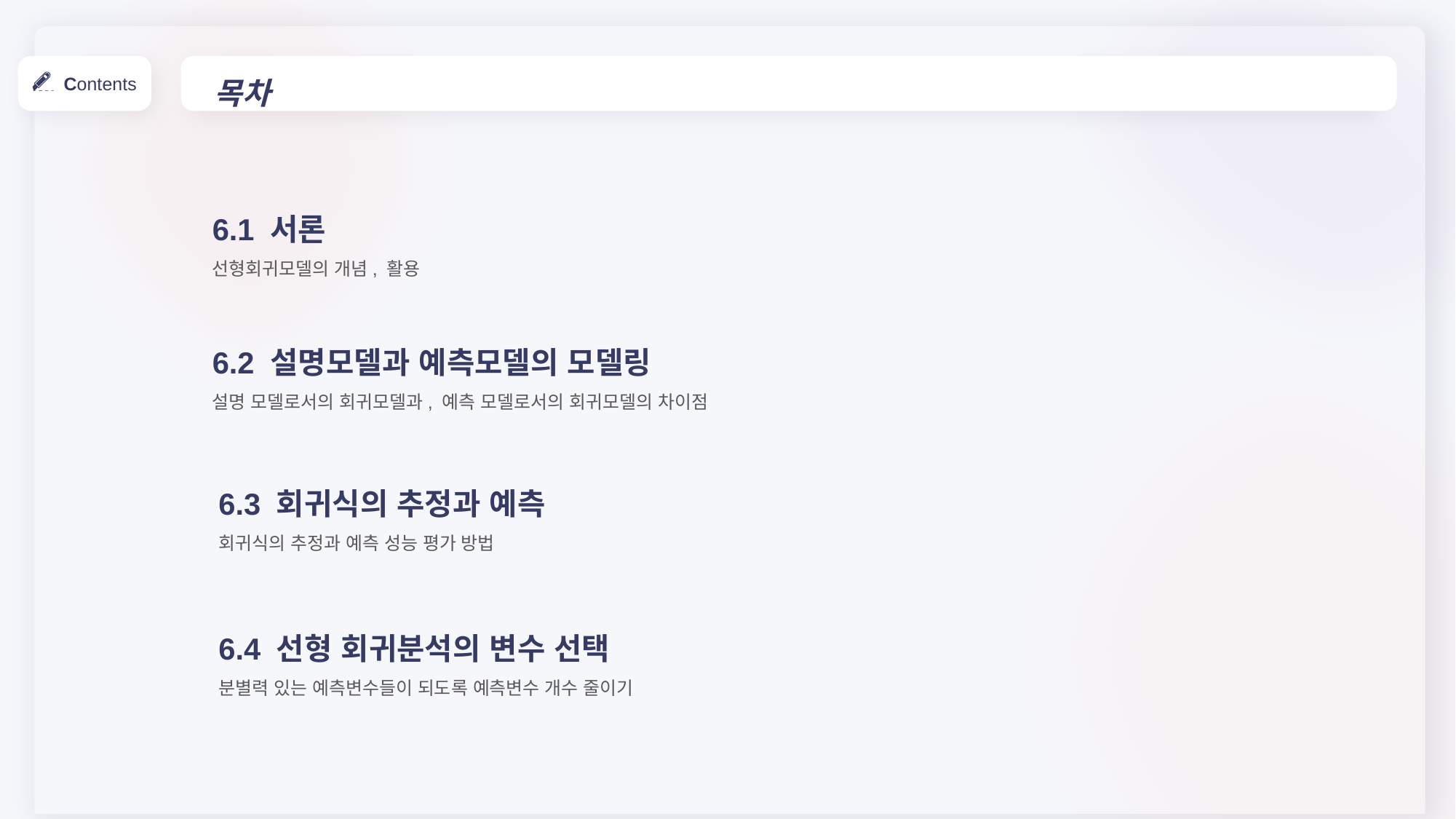

목차
Contents

6.1 서론
선형회귀모델의 개념, 활용
6.2 설명모델과 예측모델의 모델링
설명 모델로서의 회귀모델과, 예측 모델로서의 회귀모델의 차이점
6.3 회귀식의 추정과 예측
회귀식의 추정과 예측 성능 평가 방법
6.4 선형 회귀분석의 변수 선택
분별력 있는 예측변수들이 되도록 예측변수 개수 줄이기